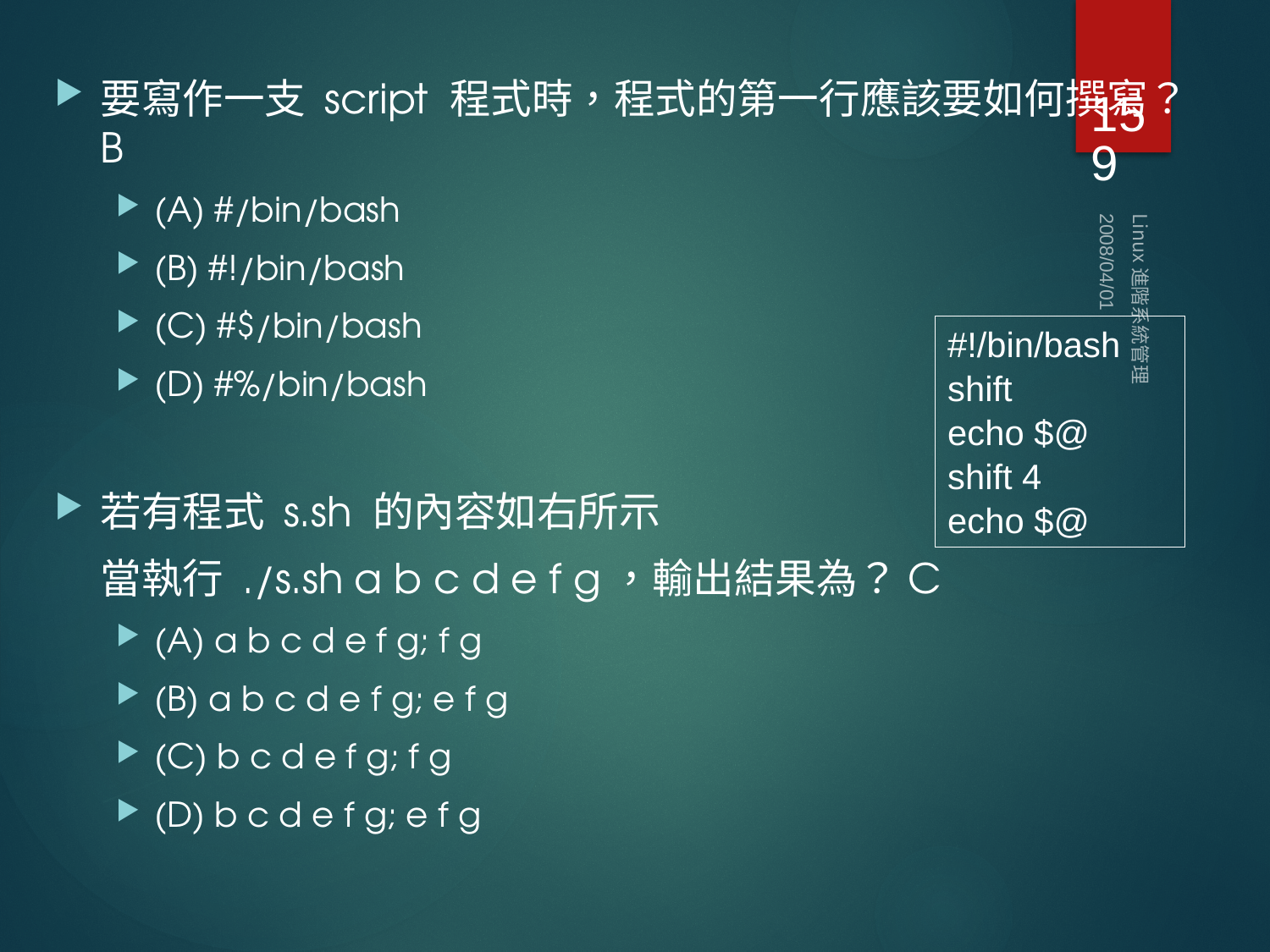

159
要寫作一支 script 程式時，程式的第一行應該要如何撰寫？B
(A) #/bin/bash
(B) #!/bin/bash
(C) #$/bin/bash
(D) #%/bin/bash

若有程式 s.sh 的內容如右所示
	當執行 ./s.sh a b c d e f g，輸出結果為？C
(A) a b c d e f g; f g
(B) a b c d e f g; e f g
(C) b c d e f g; f g
(D) b c d e f g; e f g
2008/04/01
#!/bin/bash
shift
echo $@
shift 4
echo $@
Linux 進階系統管理